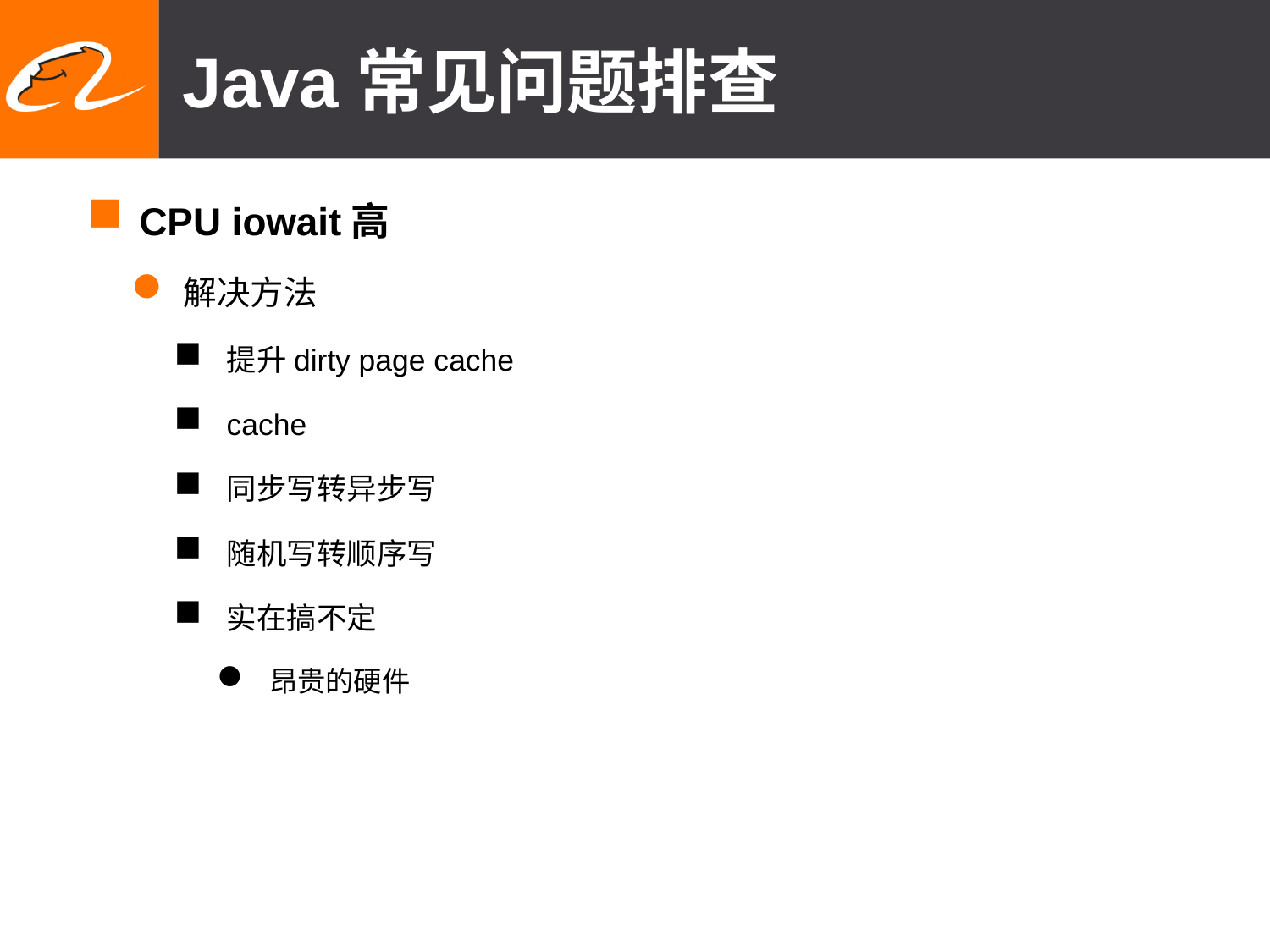

# Java常见问题排查
CPU iowait高
解决方法
提升dirty page cache
cache
同步写转异步写
随机写转顺序写
实在搞不定
昂贵的硬件